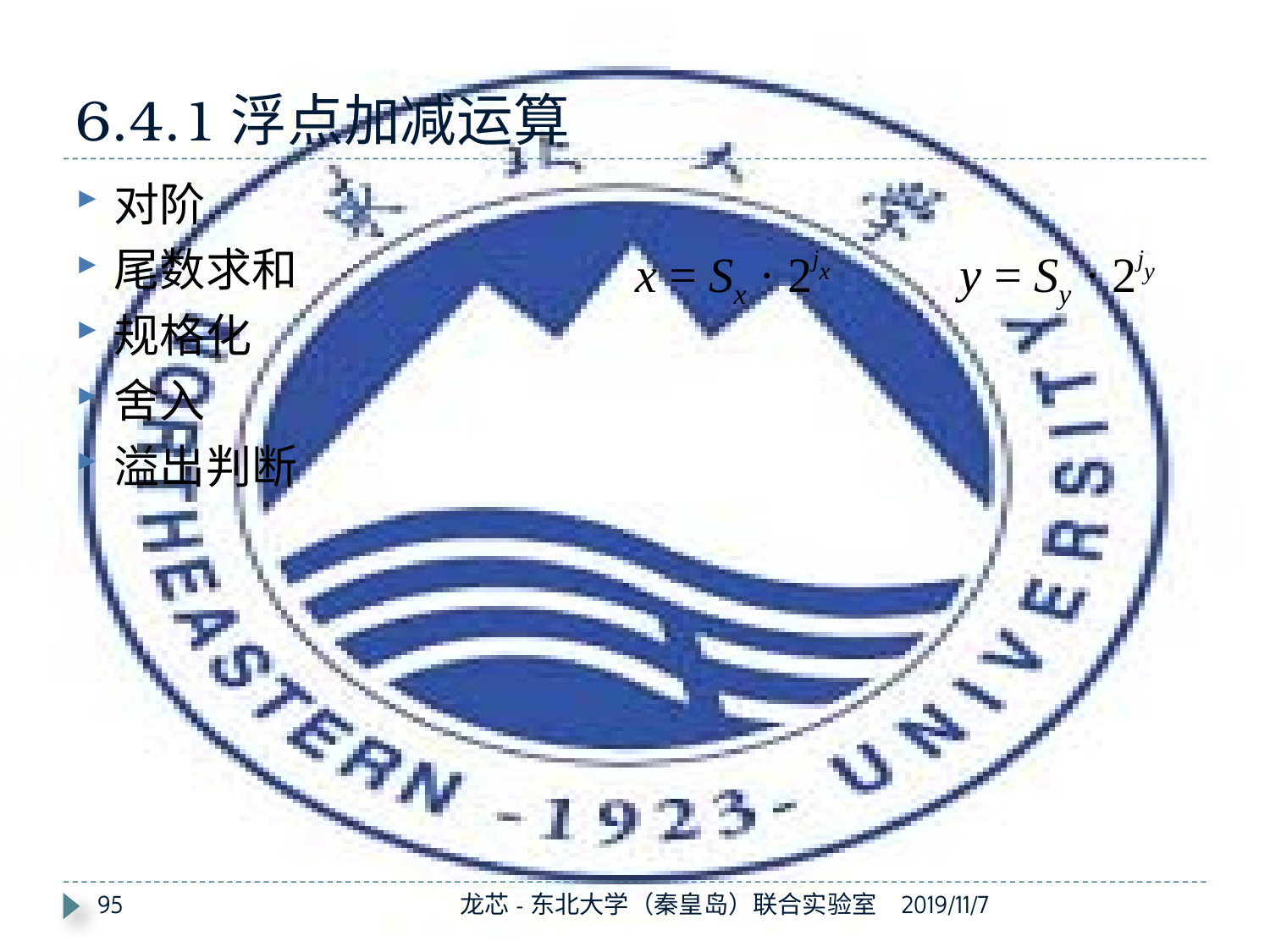

# 6.4.1浮点加减运算
对阶
尾数求和
规格化
舍入
溢出判断
x = Sx · 2jx
y = Sy · 2jy
95
龙芯-东北大学（秦皇岛）联合实验室
2019/11/7